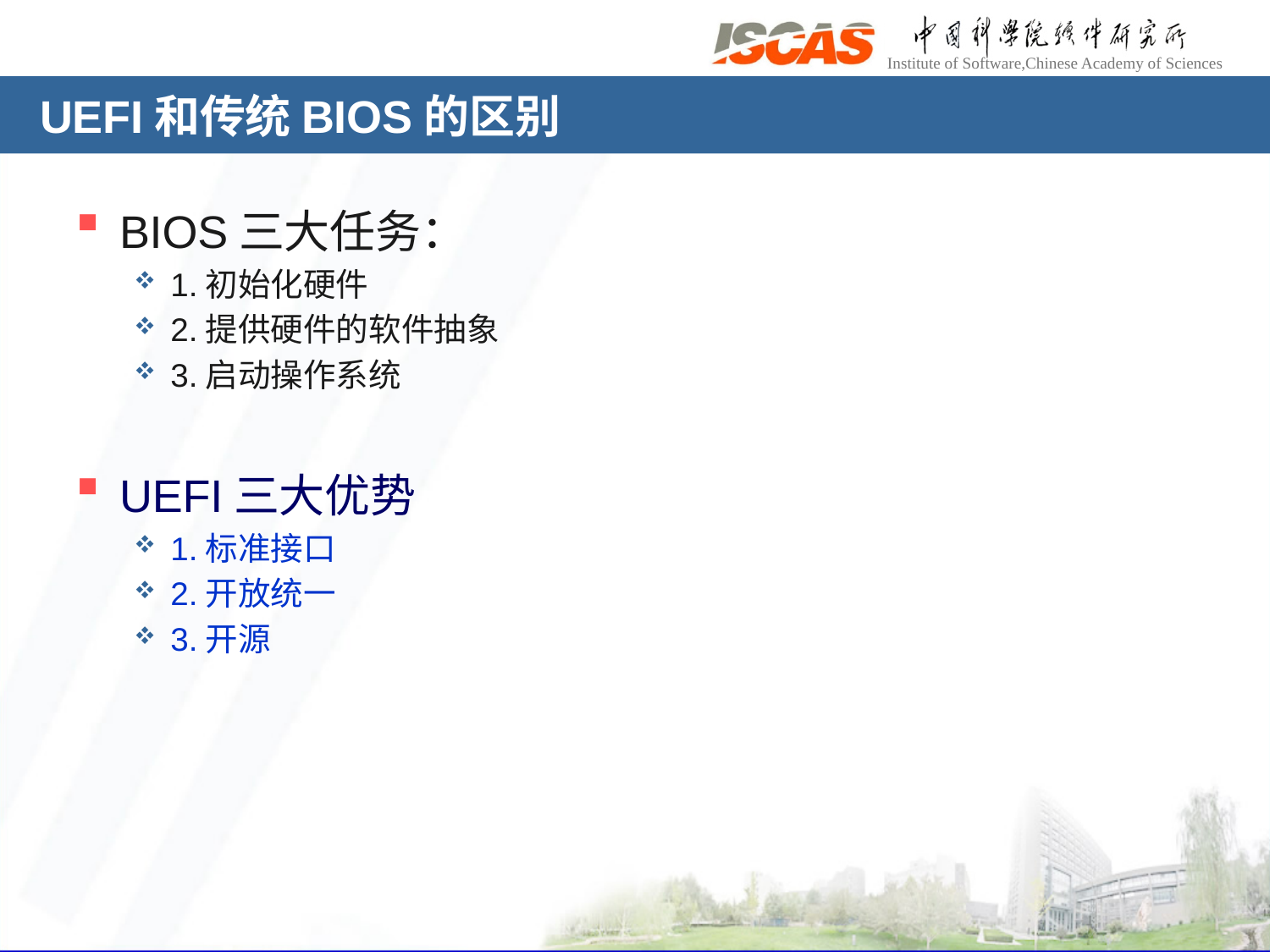

# UEFI和传统BIOS的区别
BIOS三大任务：
1.初始化硬件
2.提供硬件的软件抽象
3.启动操作系统

UEFI三大优势
1.标准接口
2.开放统一
3.开源